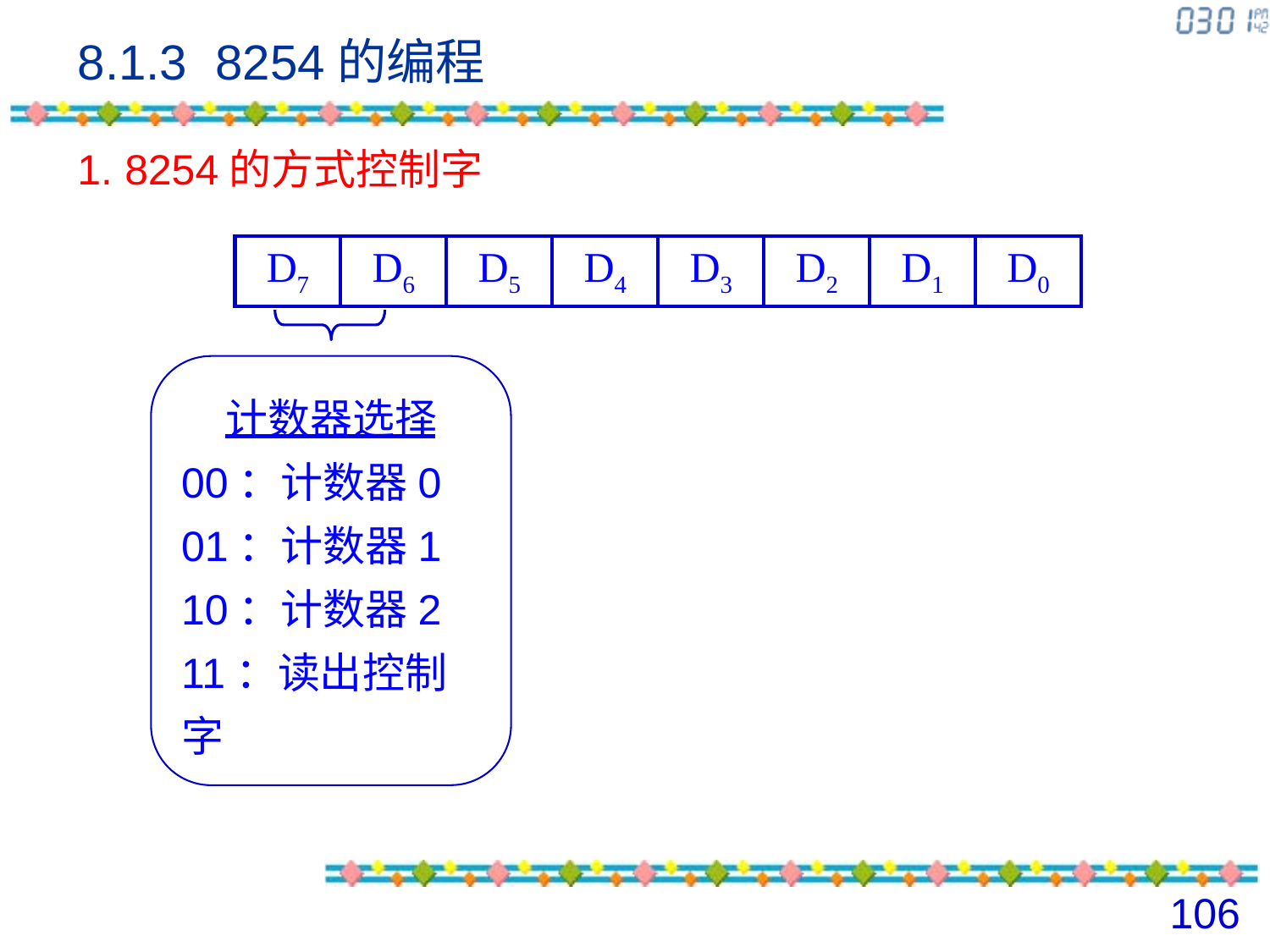

# 8.1.3  8254的编程
1. 8254的方式控制字
| D7 | D6 | D5 | D4 | D3 | D2 | D1 | D0 |
| --- | --- | --- | --- | --- | --- | --- | --- |

计数器选择
00：计数器0
01：计数器1
10：计数器2
11：读出控制字